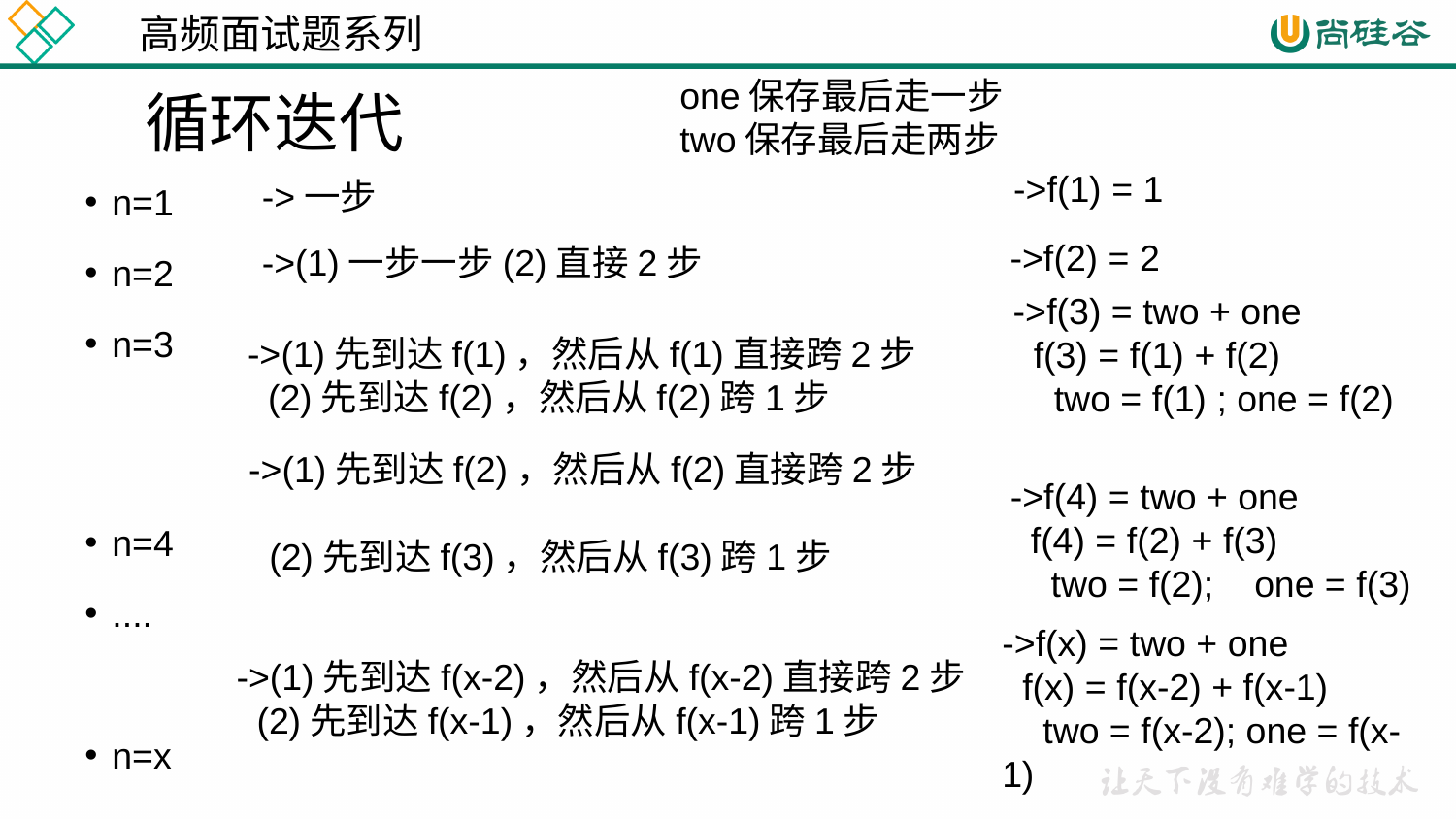

高频面试题系列
one保存最后走一步
two保存最后走两步
循环迭代
n=1
n=2
n=3

n=4
....

n=x

->f(1) = 1
->一步
->f(2) = 2
->(1)一步一步(2)直接2步
->f(3) = two + one
  f(3) = f(1) + f(2)
    two = f(1) ; one = f(2)
->(1)先到达f(1)，然后从f(1)直接跨2步
  (2)先到达f(2)，然后从f(2)跨1步
->(1)先到达f(2)，然后从f(2)直接跨2步
  (2)先到达f(3)，然后从f(3)跨1步
->f(4) = two + one
  f(4) = f(2) + f(3)
    two = f(2);    one = f(3)
->f(x) = two + one
  f(x) = f(x-2) + f(x-1)
    two = f(x-2); one = f(x-1)
->(1)先到达f(x-2)，然后从f(x-2)直接跨2步
  (2)先到达f(x-1)，然后从f(x-1)跨1步